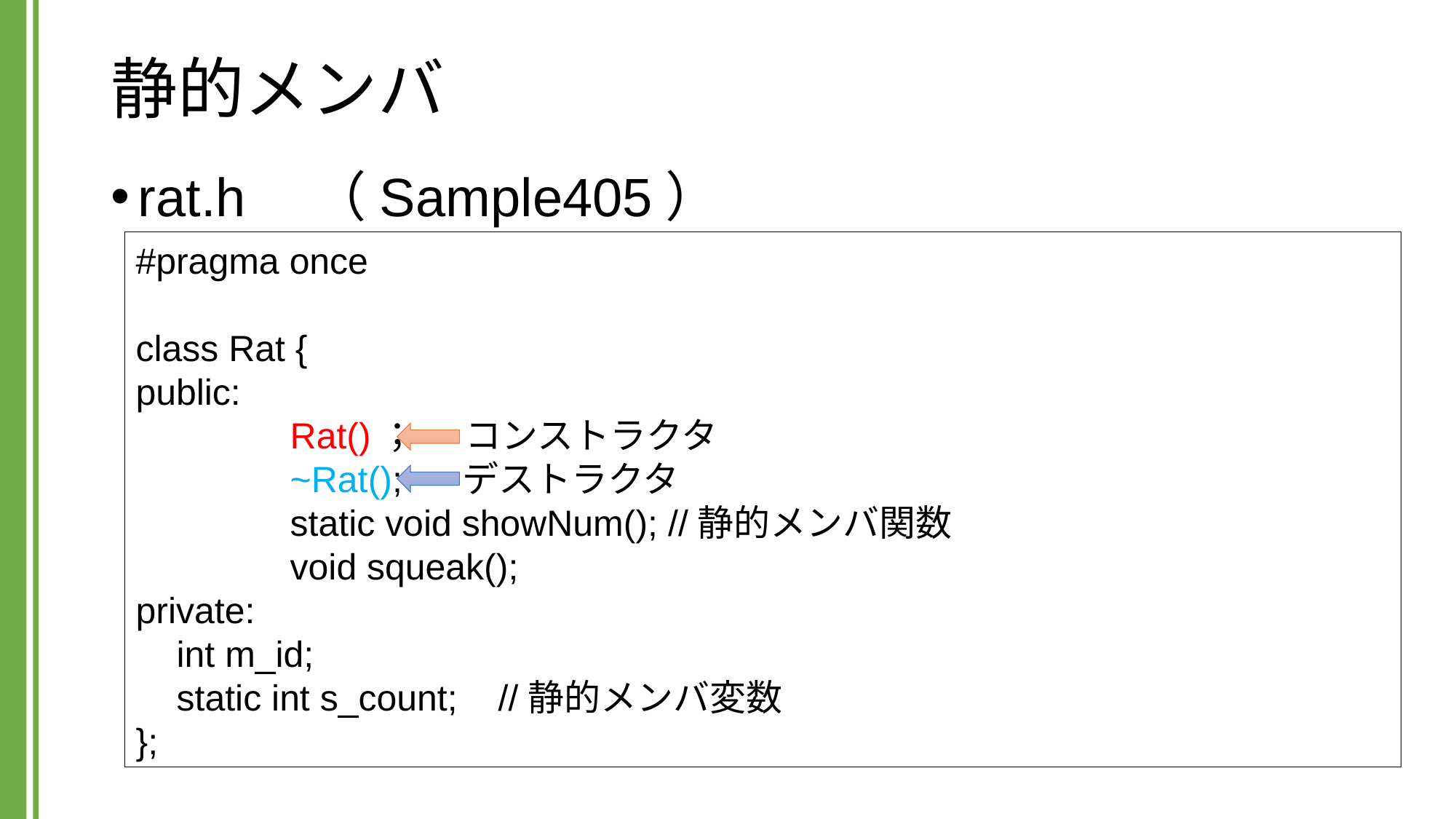

# 静的メンバ
rat.h　（Sample405）

#pragma once

class Rat {
public:
　　　　Rat()；      コンストラクタ
　　　　~Rat();     デストラクタ
　　　　static void showNum(); //静的メンバ関数
　　　　void squeak();
private:
    int m_id;
    static int s_count;    //静的メンバ変数
};